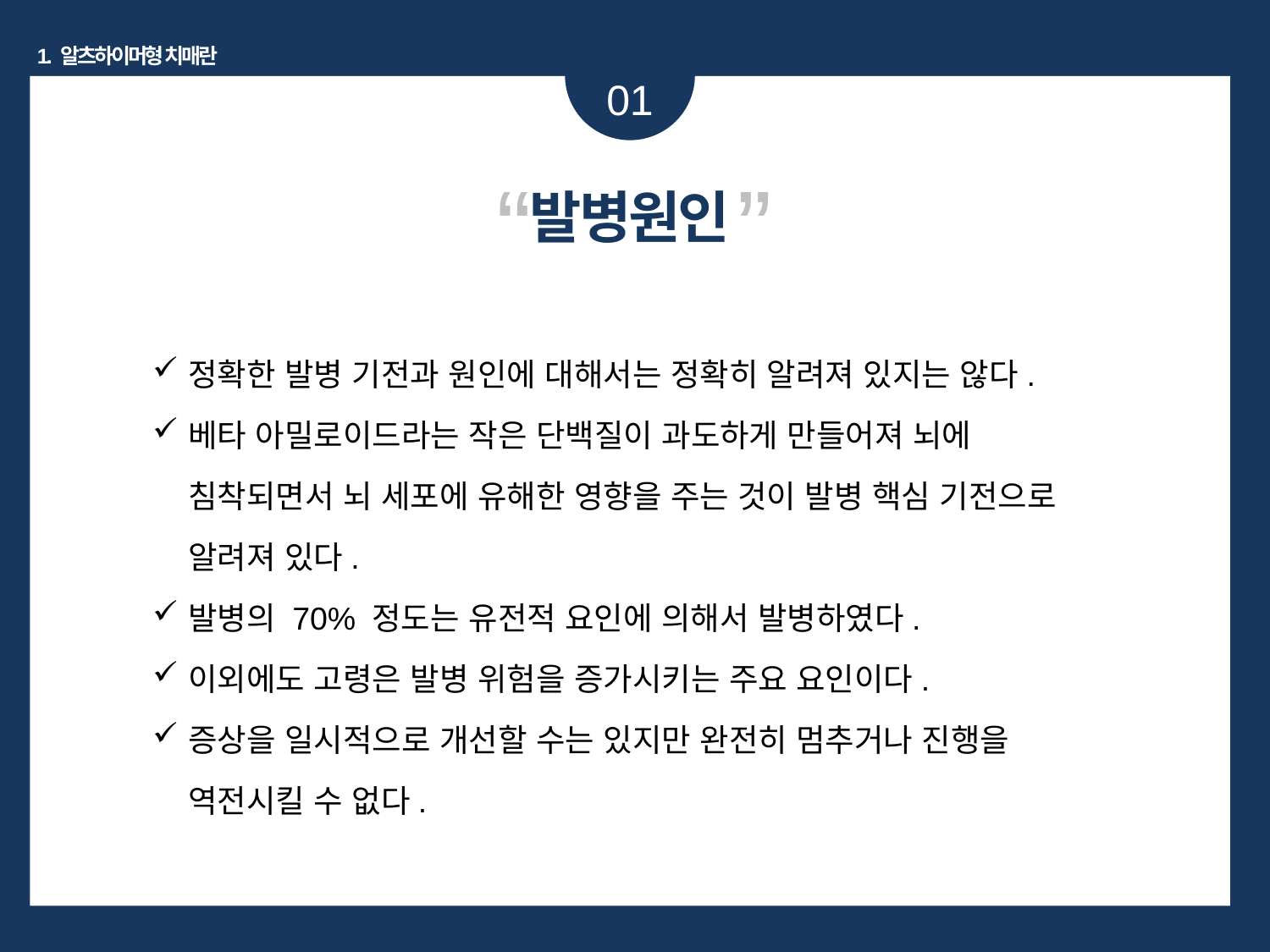

1. 알츠하이머형 치매란
01

“       ”
발병원인
정확한 발병 기전과 원인에 대해서는 정확히 알려져 있지는 않다.
베타 아밀로이드라는 작은 단백질이 과도하게 만들어져 뇌에 침착되면서 뇌 세포에 유해한 영향을 주는 것이 발병 핵심 기전으로 알려져 있다.
발병의 70% 정도는 유전적 요인에 의해서 발병하였다.
이외에도 고령은 발병 위험을 증가시키는 주요 요인이다.
증상을 일시적으로 개선할 수는 있지만 완전히 멈추거나 진행을 역전시킬 수 없다.